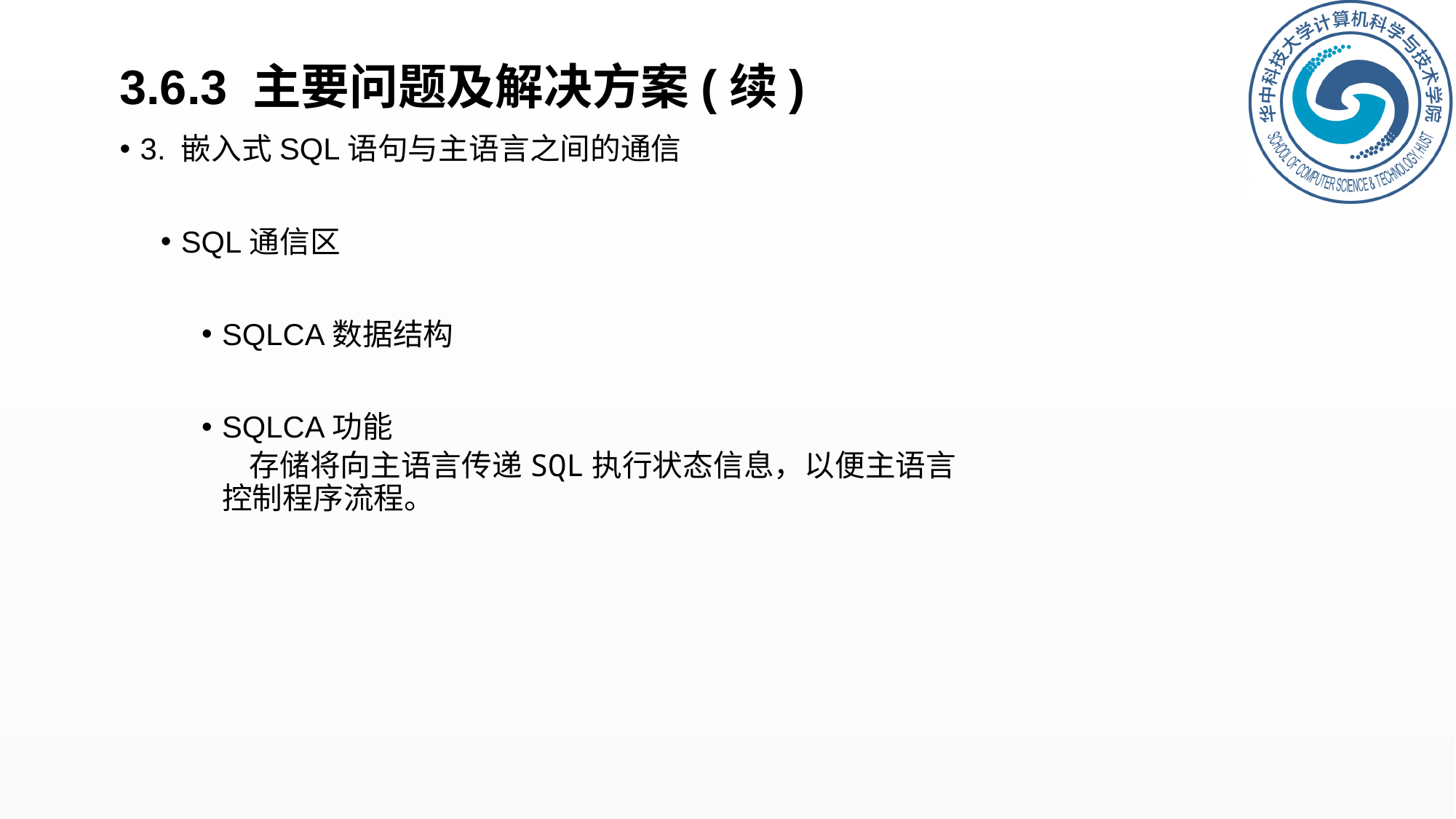

# 3.6.3 主要问题及解决方案(续)
3. 嵌入式SQL语句与主语言之间的通信

SQL通信区

SQLCA数据结构

SQLCA功能
      存储将向主语言传递SQL执行状态信息，以便主语言控制程序流程。